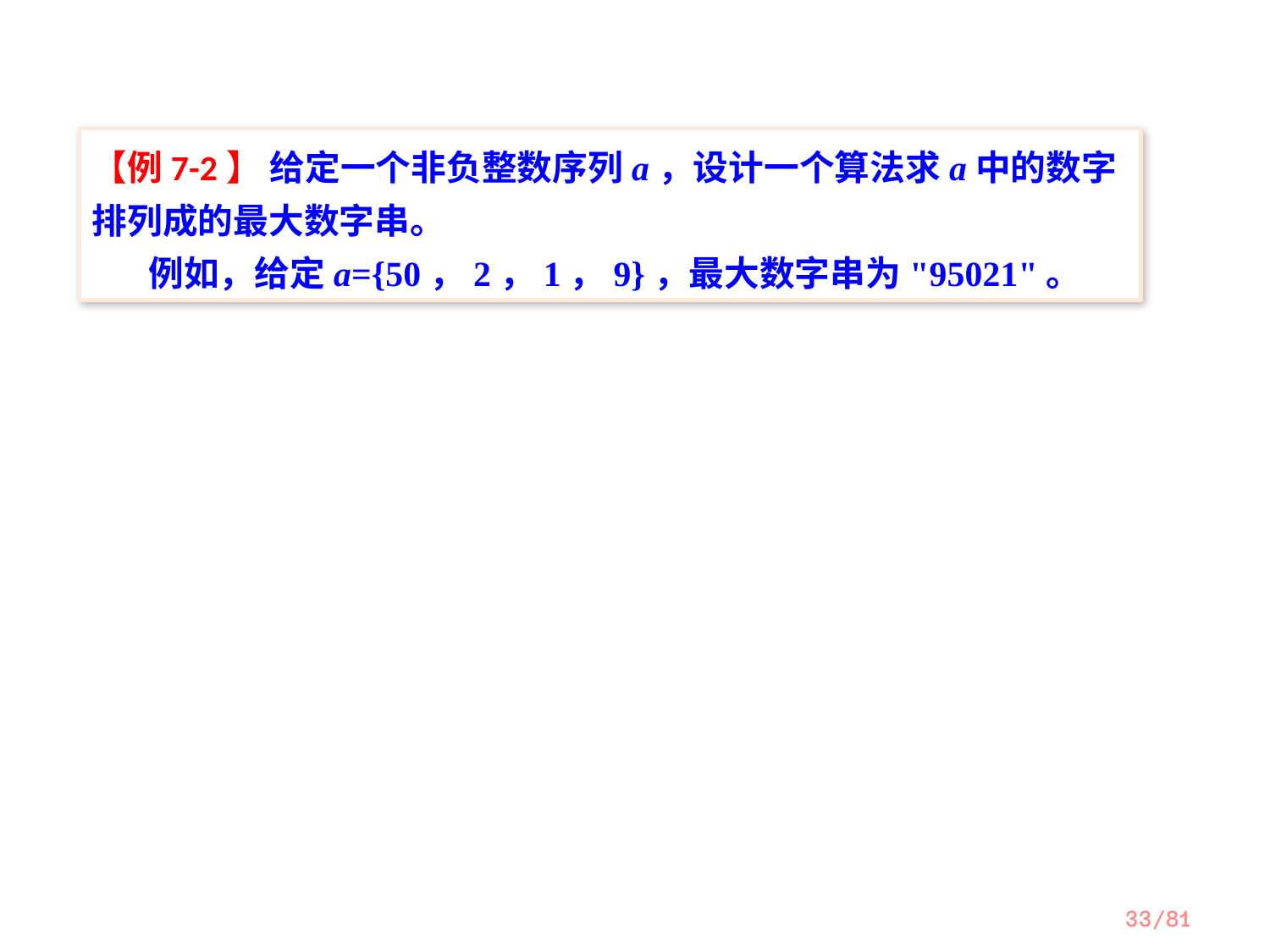

【例7-2】 给定一个非负整数序列a，设计一个算法求a中的数字排列成的最大数字串。
      例如，给定a={50，2，1，9}，最大数字串为"95021"。
33/81